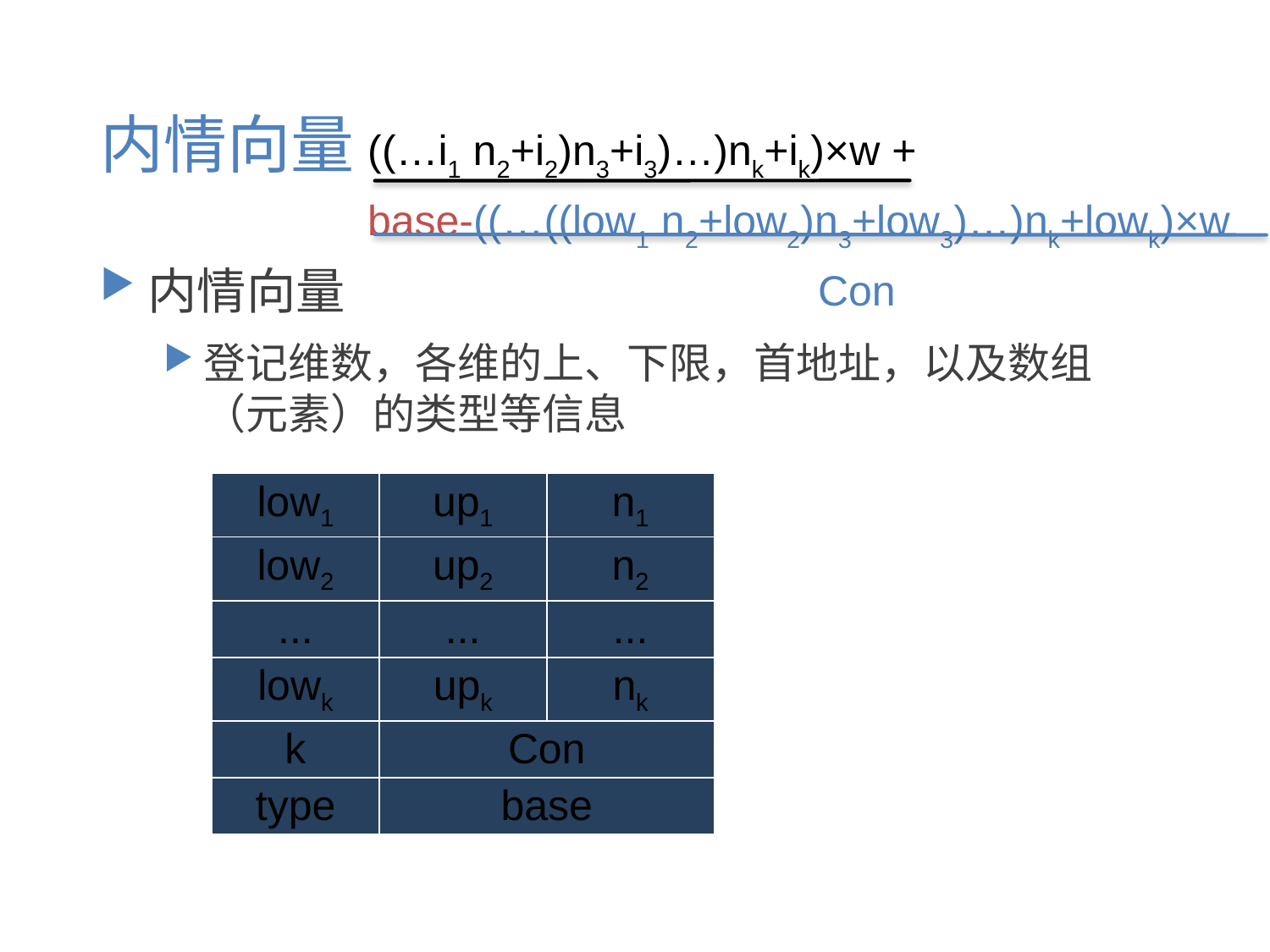

# 内情向量
((…i1 n2+i2)n3+i3)…)nk+ik)×w +
base-((…((low1 n2+low2)n3+low3)…)nk+lowk)×w
                                      Con

内情向量
登记维数，各维的上、下限，首地址，以及数组（元素）的类型等信息
| low1 | up1 | n1 |
| --- | --- | --- |
| low2 | up2 | n2 |
| ... | ... | ... |
| lowk | upk | nk |
| k | Con |  |
| type | base |  |